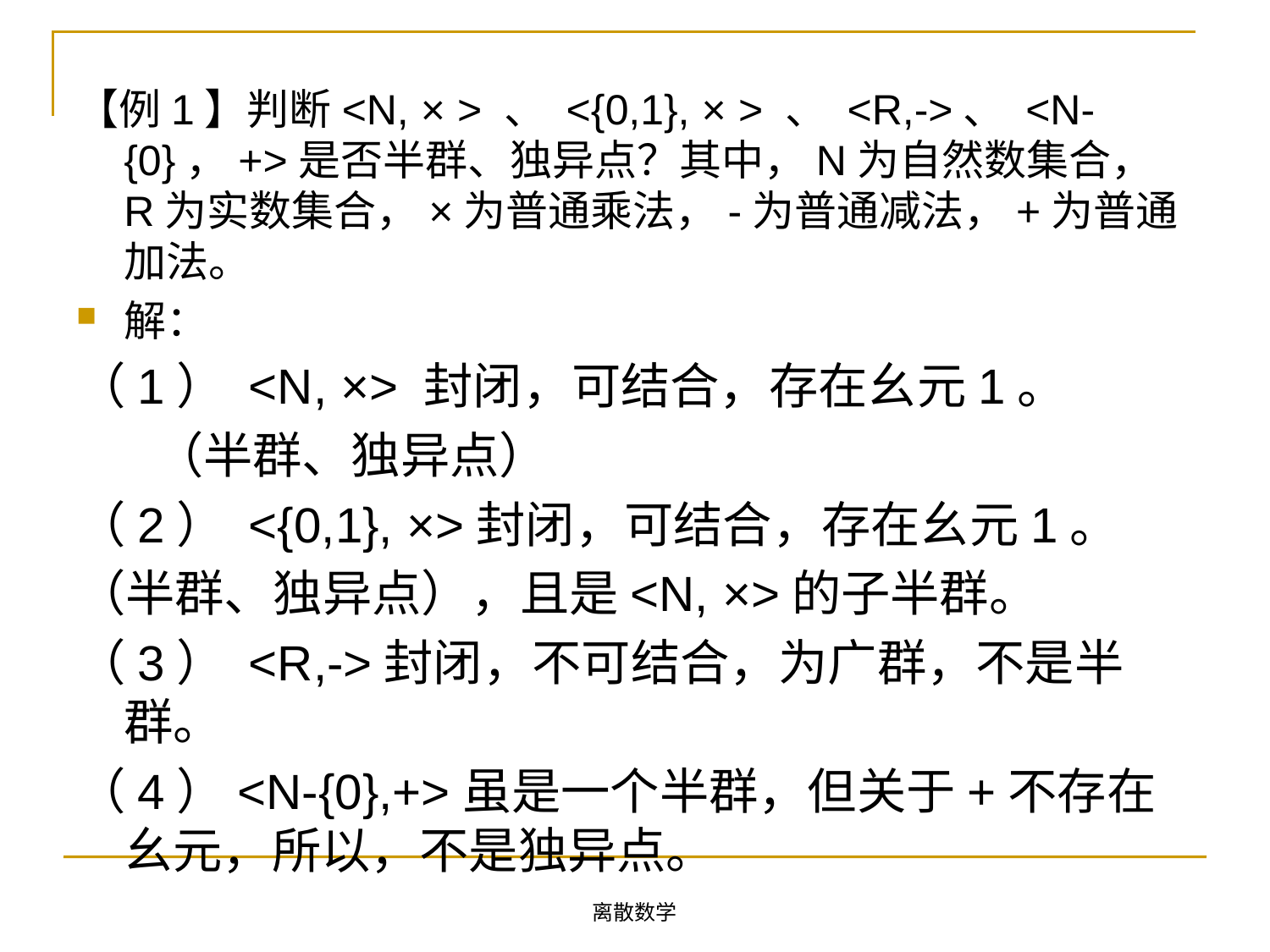

【例1】判断<N, × > 、 <{0,1}, × > 、 <R,->、 <N-{0}，+>是否半群、独异点？其中，N为自然数集合，R为实数集合，×为普通乘法，-为普通减法，+为普通加法。
解：
（1） <N, ×> 封闭，可结合，存在幺元1。
      （半群、独异点）
（2） <{0,1}, ×>封闭，可结合，存在幺元1。
（半群、独异点），且是<N, ×>的子半群。
（3） <R,->封闭，不可结合，为广群，不是半群。
（4）<N-{0},+>虽是一个半群，但关于+不存在幺元，所以，不是独异点。

47
离散数学